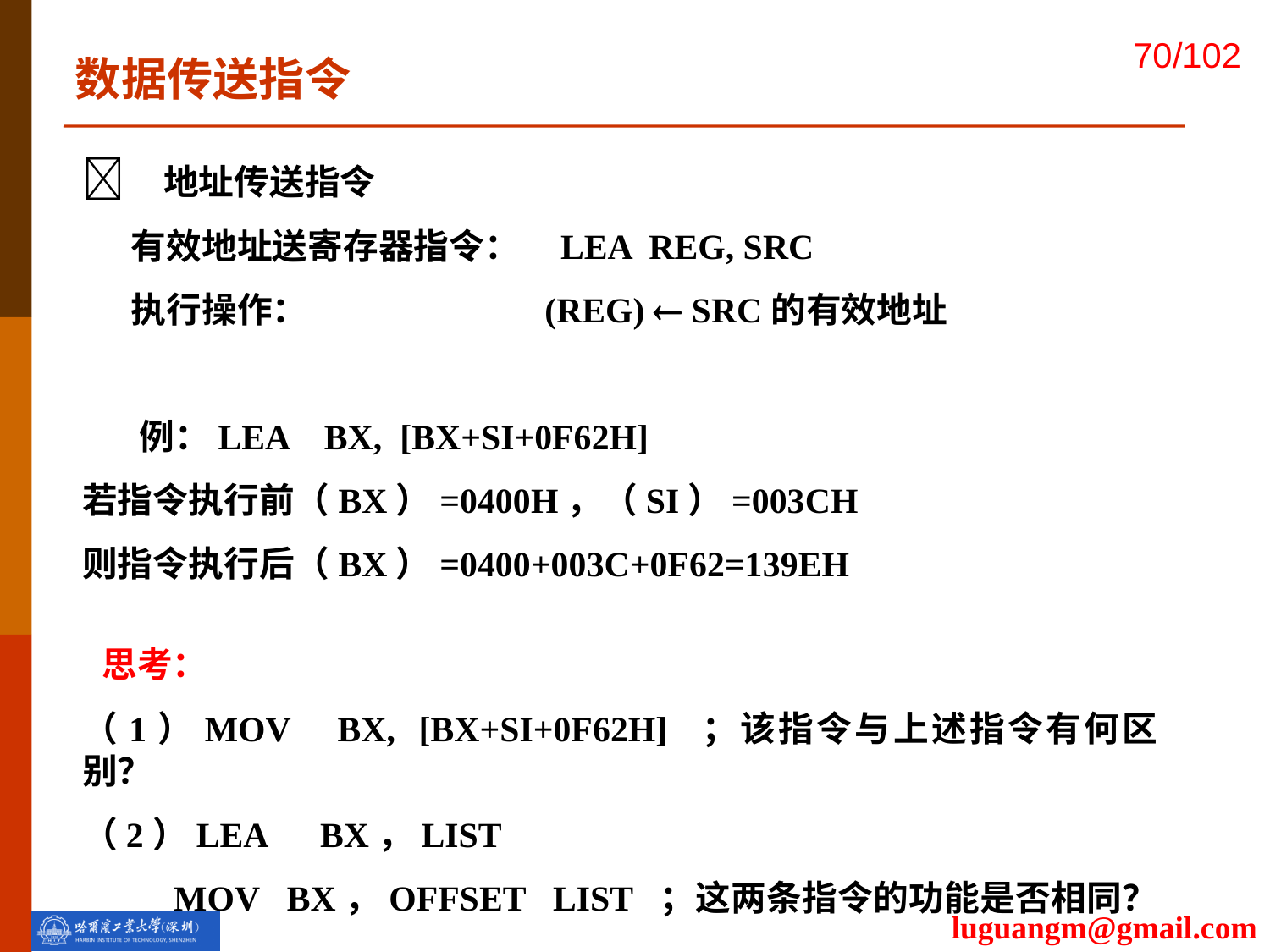

数据传送指令
•   地址传送指令
     有效地址送寄存器指令：    LEA  REG, SRC
     执行操作：                      　  (REG) ← SRC的有效地址

      例：LEA    BX,  [BX+SI+0F62H]
若指令执行前（BX）=0400H，（SI）=003CH
则指令执行后（BX）=0400+003C+0F62=139EH
 思考：
（1）MOV    BX,  [BX+SI+0F62H]  ；该指令与上述指令有何区别？
（2）LEA      BX，LIST
          MOV   BX，OFFSET   LIST  ；这两条指令的功能是否相同？